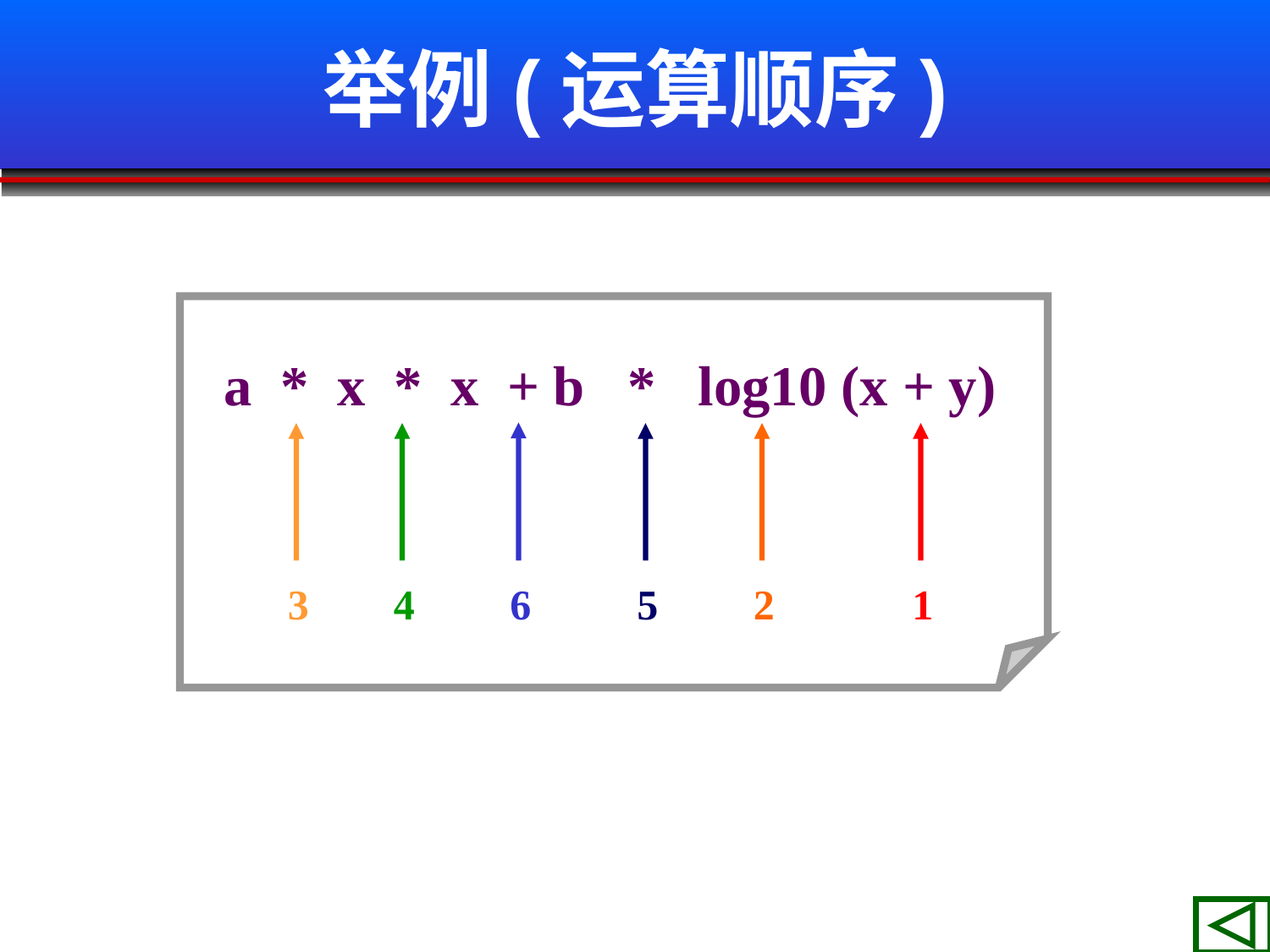

# 举例(运算顺序)

a  *  x  *  x  + b   *   log10 (x + y)

3
4
6
5
2
1